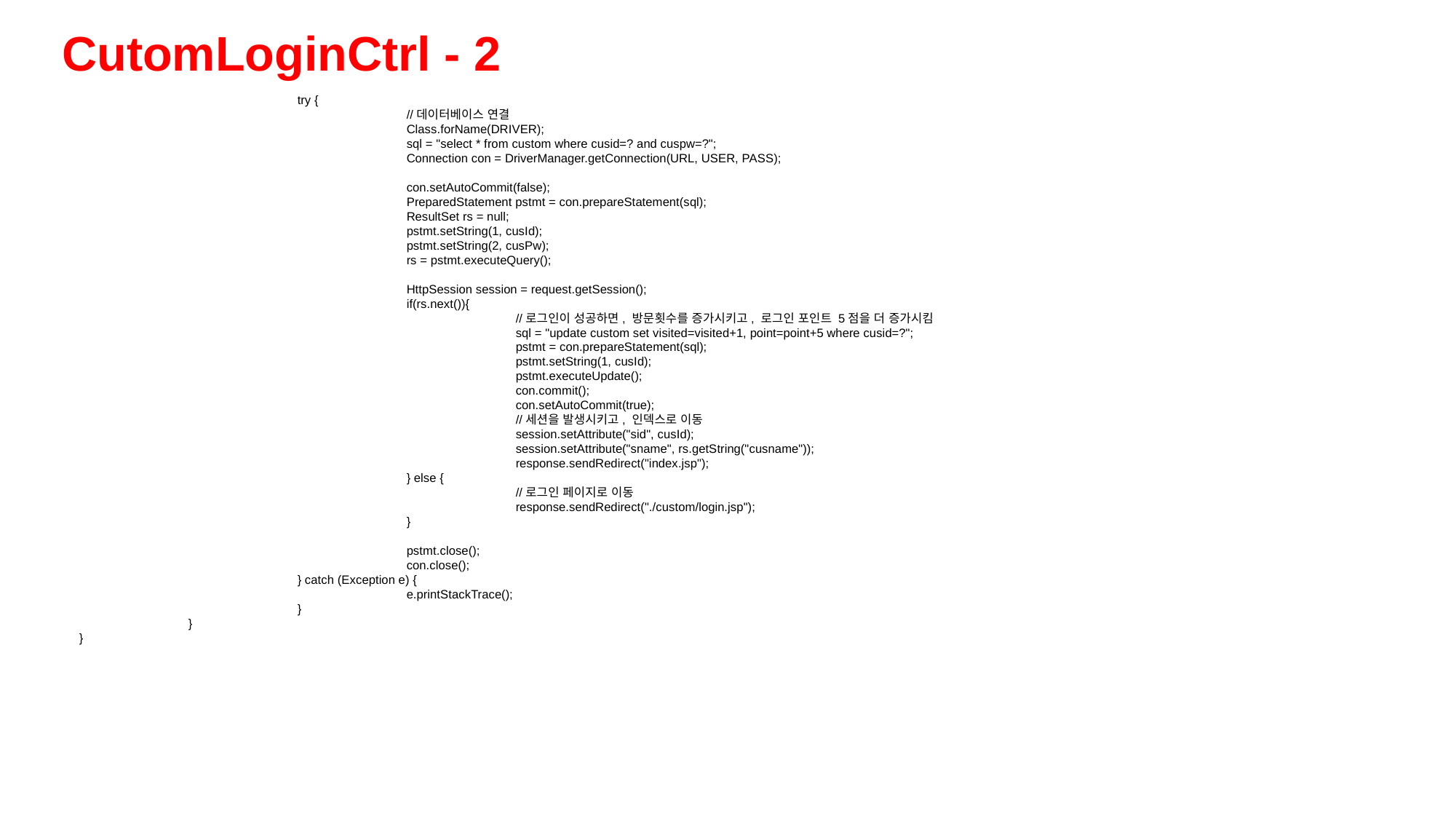

CutomLoginCtrl - 2
		try {
			//데이터베이스 연결
			Class.forName(DRIVER);
			sql = "select * from custom where cusid=? and cuspw=?";
			Connection con = DriverManager.getConnection(URL, USER, PASS);

			con.setAutoCommit(false);
			PreparedStatement pstmt = con.prepareStatement(sql);
			ResultSet rs = null;
			pstmt.setString(1, cusId);
			pstmt.setString(2, cusPw);
			rs = pstmt.executeQuery();

			HttpSession session = request.getSession();
			if(rs.next()){
				//로그인이 성공하면, 방문횟수를 증가시키고, 로그인 포인트 5점을 더 증가시킴
				sql = "update custom set visited=visited+1, point=point+5 where cusid=?";
				pstmt = con.prepareStatement(sql);
				pstmt.setString(1, cusId);
				pstmt.executeUpdate();
				con.commit();
				con.setAutoCommit(true);
				//세션을 발생시키고, 인덱스로 이동
				session.setAttribute("sid", cusId);
				session.setAttribute("sname", rs.getString("cusname"));
				response.sendRedirect("index.jsp");
			} else {
				//로그인 페이지로 이동
				response.sendRedirect("./custom/login.jsp");
			}

			pstmt.close();
			con.close();
		} catch (Exception e) {
			e.printStackTrace();
		}
	}
}